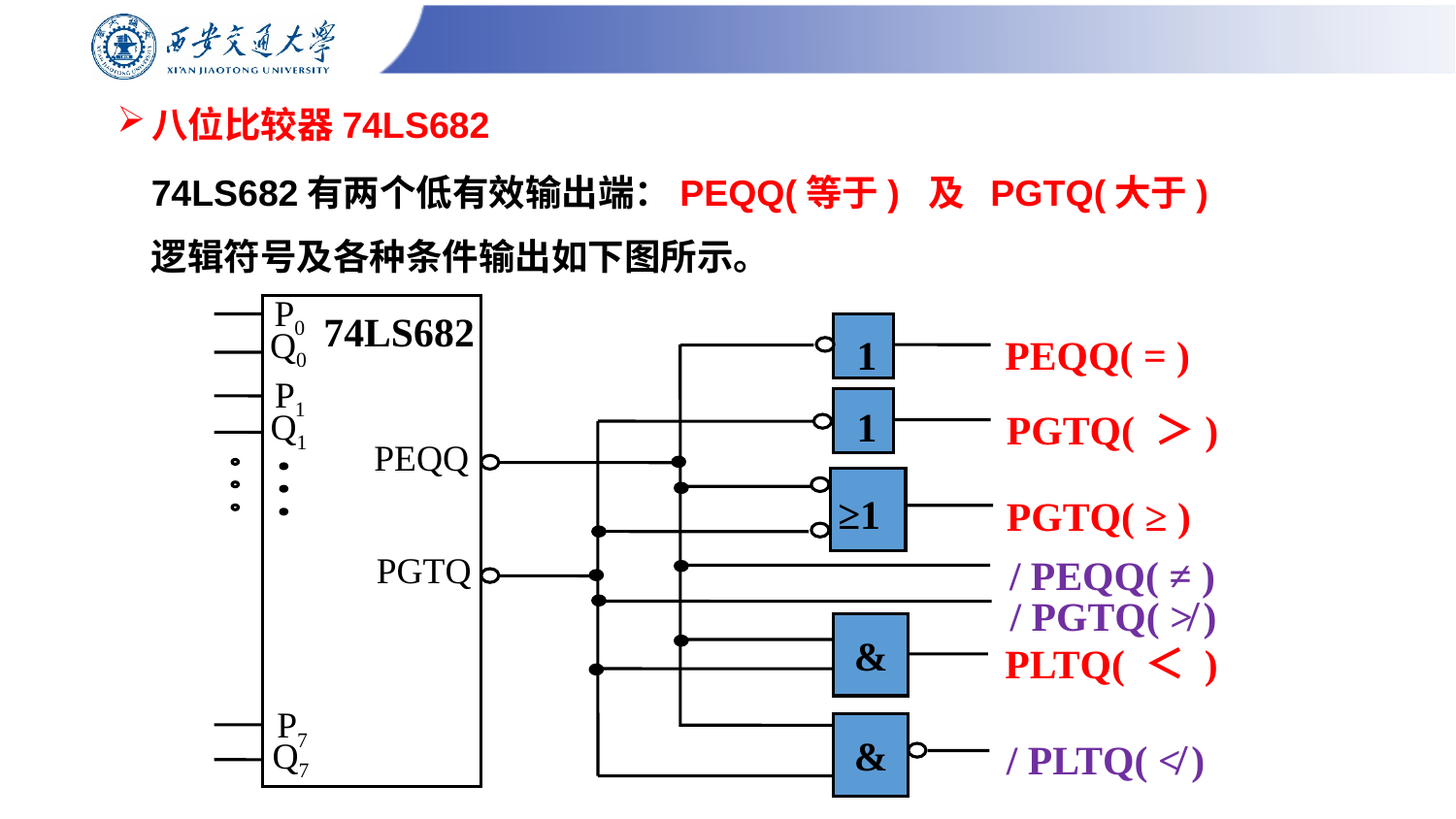

# 八位比较器74LS682
74LS682有两个低有效输出端：PEQQ(等于)  及  PGTQ(大于)
逻辑符号及各种条件输出如下图所示。
P0

74LS682

Q0
1
PEQQ( = )

P1

1

Q1
PGTQ( ＞)

PEQQ

≥1

PGTQ( ≥ )

PGTQ
/ PEQQ( ≠ )

/ PGTQ( ≯ )

&
PLTQ( ＜ )

P7

&

Q7

/ PLTQ( ≮ )